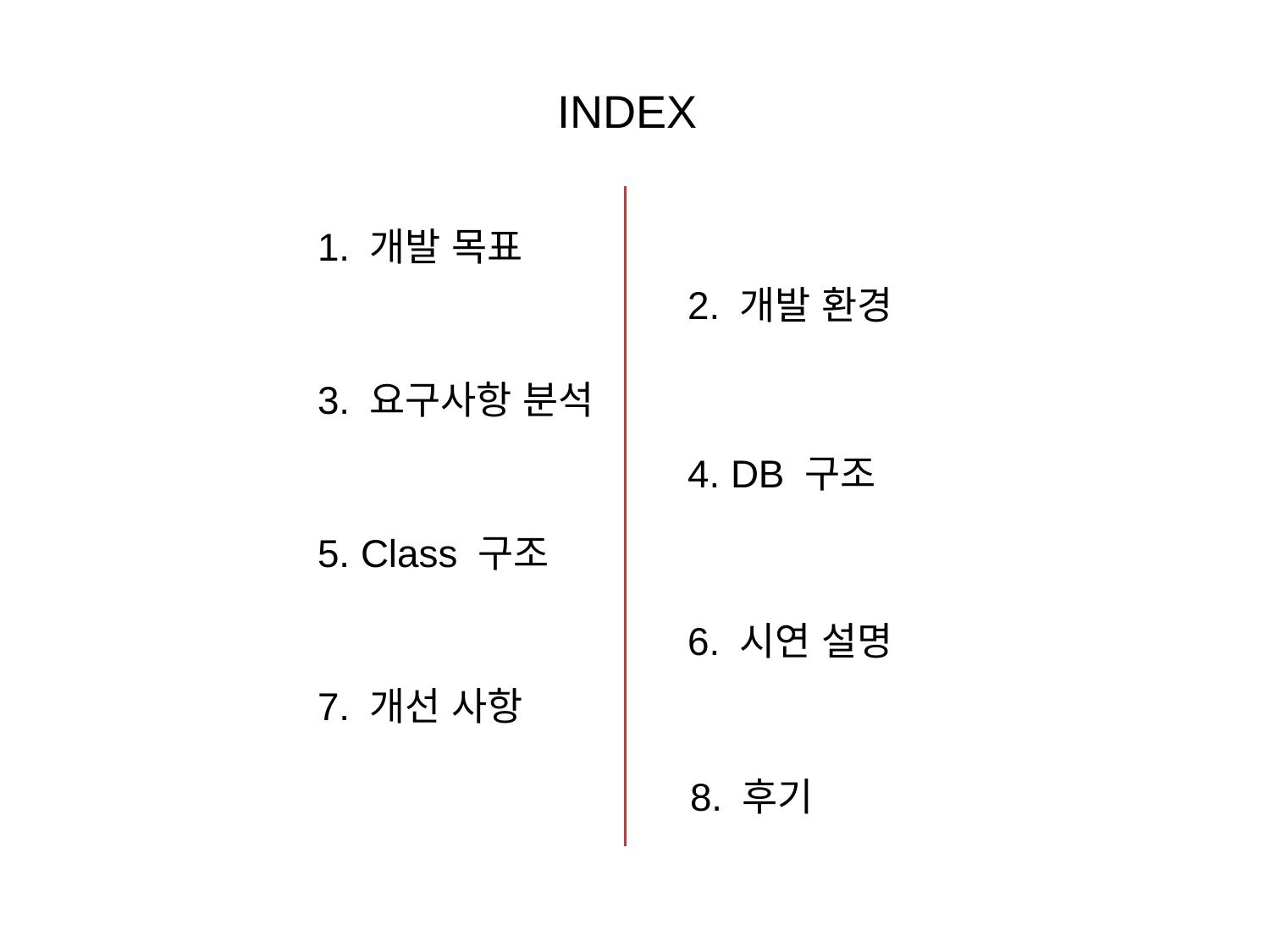

INDEX
1. 개발 목표
2. 개발 환경
3. 요구사항 분석
4. DB 구조
5. Class 구조
6. 시연 설명
7. 개선 사항
8. 후기